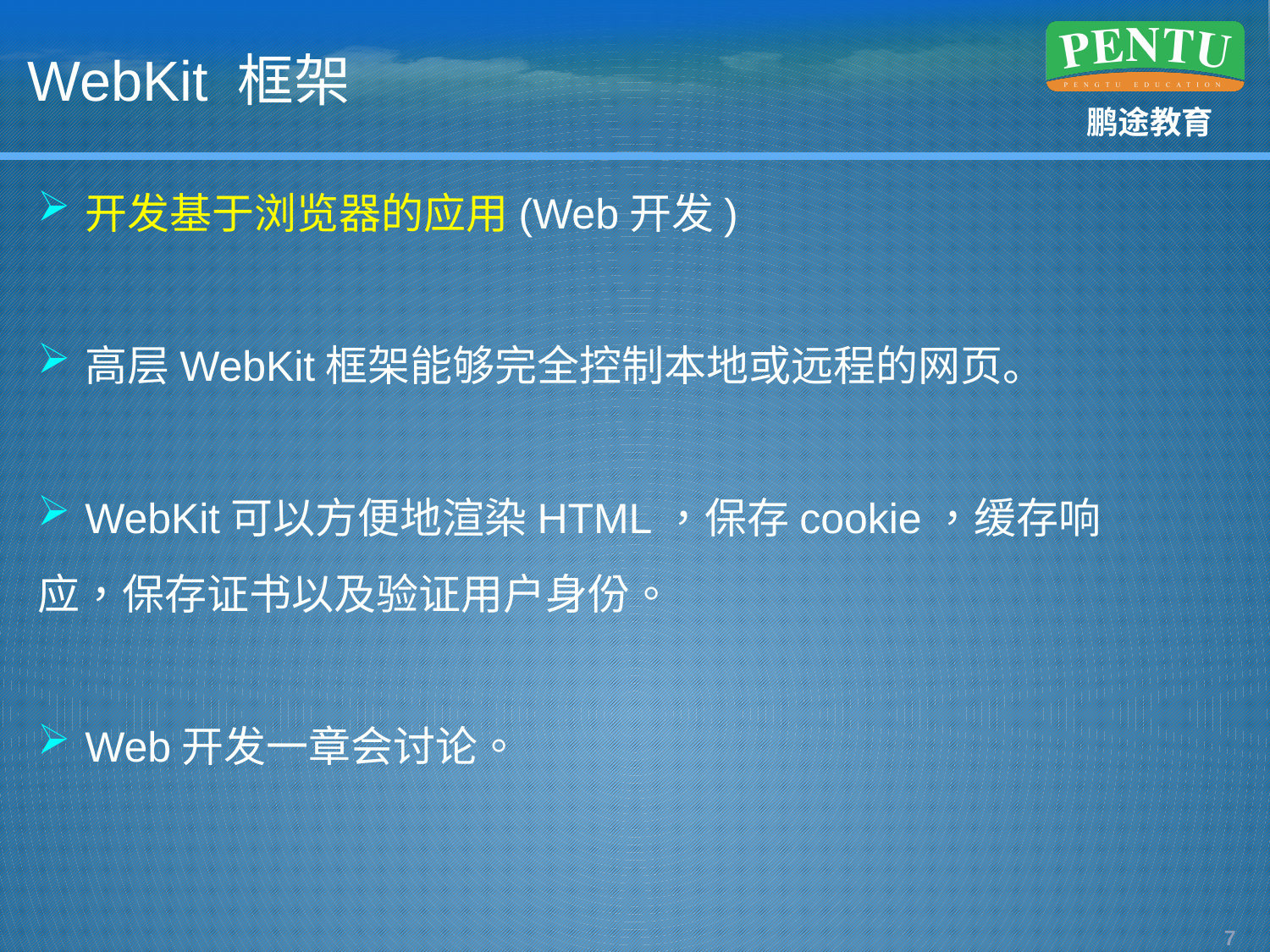

# WebKit 框架
开发基于浏览器的应用(Web开发)

高层WebKit框架能够完全控制本地或远程的网页。

WebKit可以方便地渲染HTML，保存cookie，缓存响
应，保存证书以及验证用户身份。

Web开发一章会讨论。
7